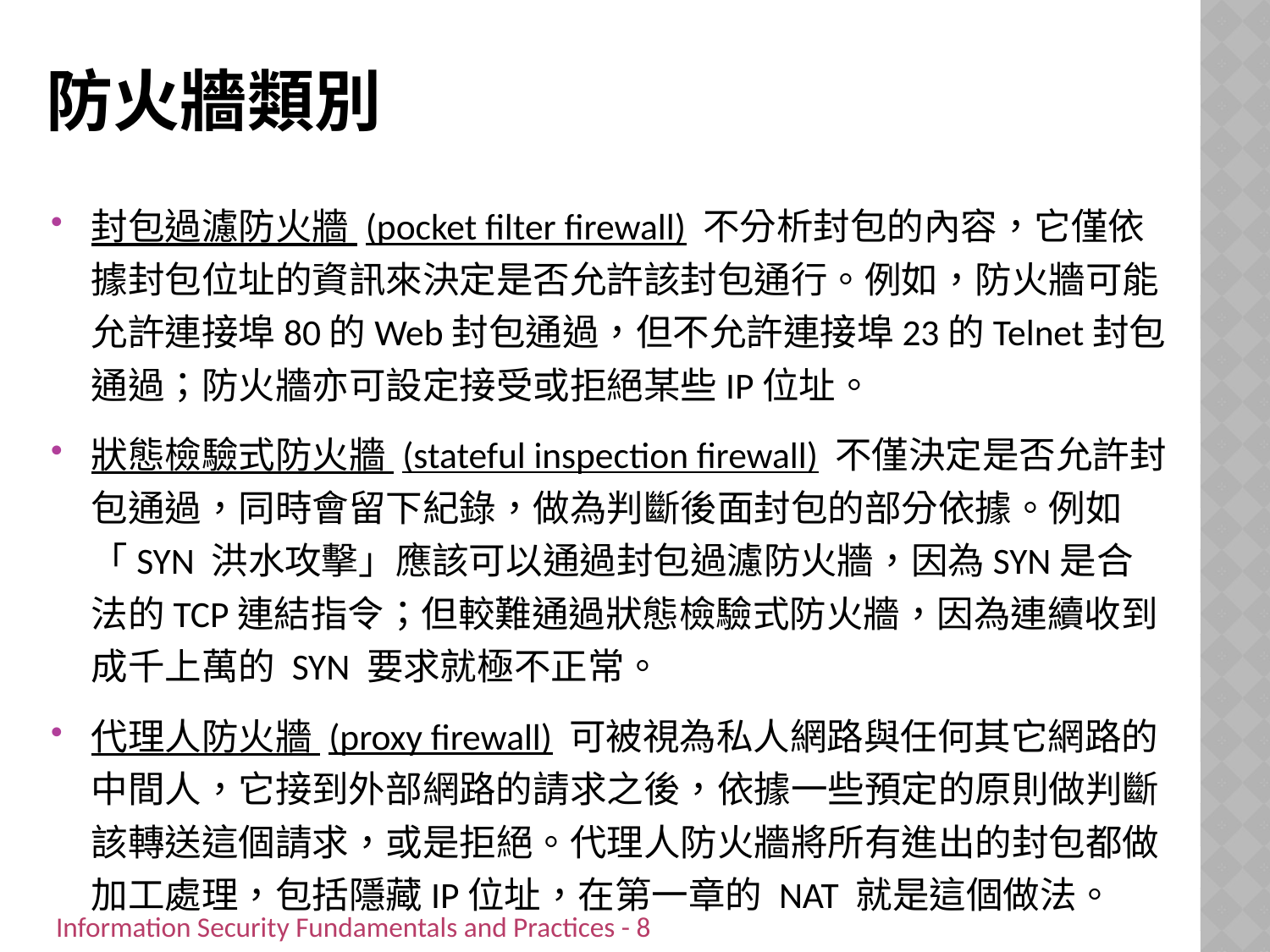

# 防火牆類別
封包過濾防火牆 (pocket filter firewall) 不分析封包的內容，它僅依據封包位址的資訊來決定是否允許該封包通行。例如，防火牆可能允許連接埠80的Web封包通過，但不允許連接埠23的Telnet封包通過；防火牆亦可設定接受或拒絕某些IP位址。
狀態檢驗式防火牆 (stateful inspection firewall) 不僅決定是否允許封包通過，同時會留下紀錄，做為判斷後面封包的部分依據。例如「SYN 洪水攻擊」應該可以通過封包過濾防火牆，因為SYN是合法的TCP連結指令；但較難通過狀態檢驗式防火牆，因為連續收到成千上萬的 SYN 要求就極不正常。
代理人防火牆 (proxy firewall) 可被視為私人網路與任何其它網路的中間人，它接到外部網路的請求之後，依據一些預定的原則做判斷該轉送這個請求，或是拒絕。代理人防火牆將所有進出的封包都做加工處理，包括隱藏IP位址，在第一章的 NAT 就是這個做法。